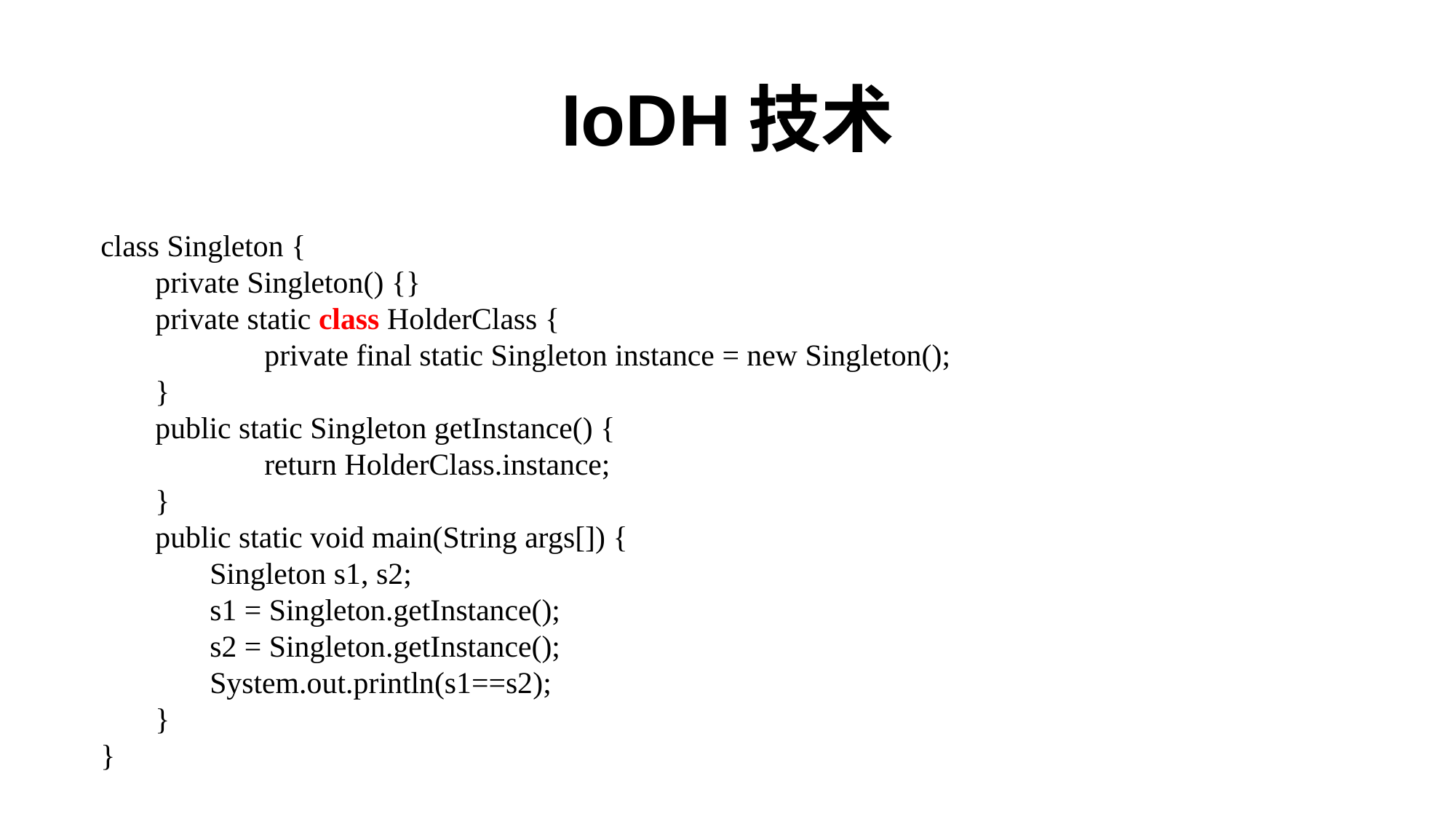

# IoDH技术
class Singleton {
private Singleton() {}
private static class HolderClass {
	private final static Singleton instance = new Singleton();
}
public static Singleton getInstance() {
	return HolderClass.instance;
}
public static void main(String args[]) {
Singleton s1, s2;
s1 = Singleton.getInstance();
s2 = Singleton.getInstance();
System.out.println(s1==s2);
}
}